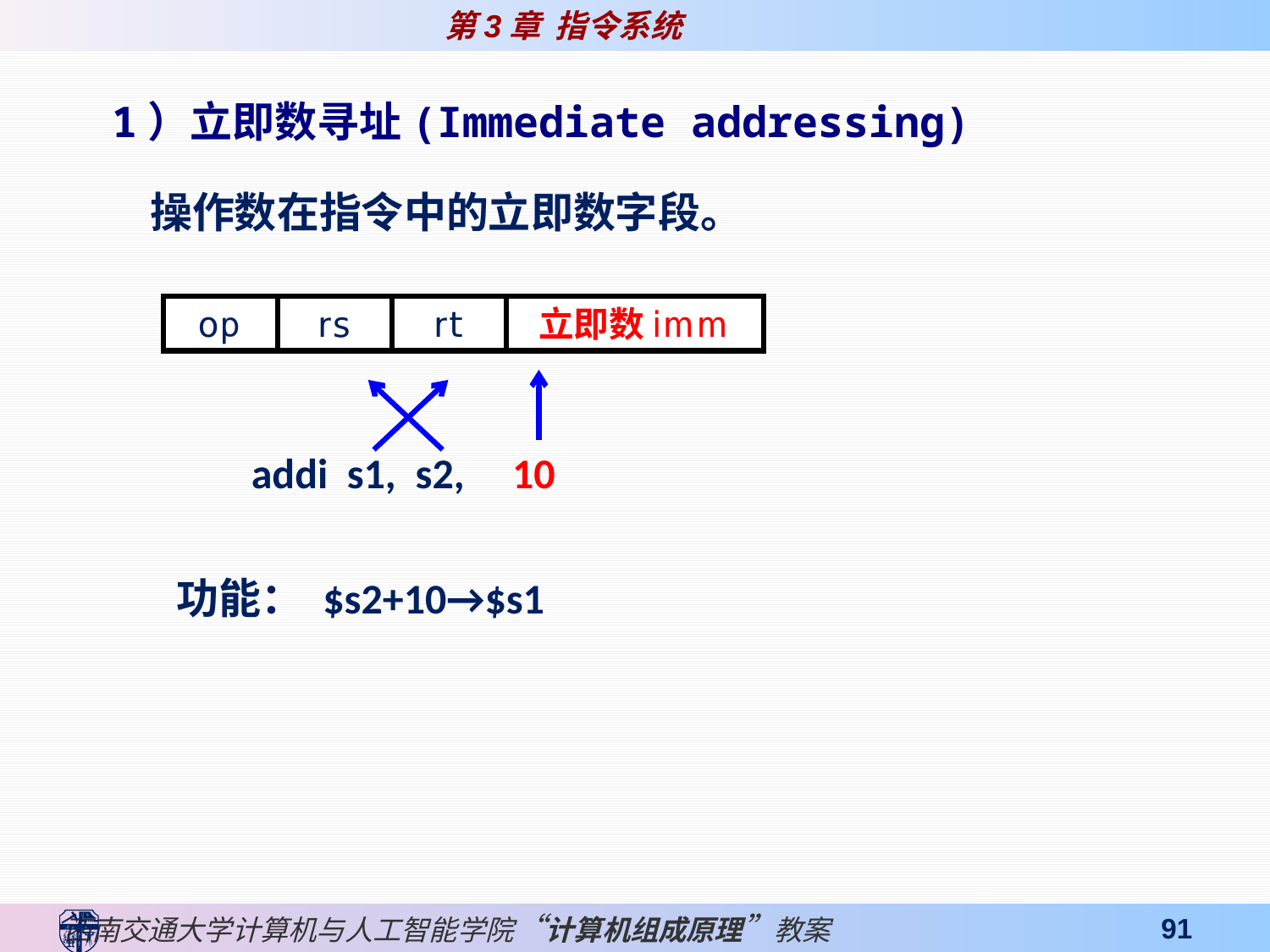

1）立即数寻址(Immediate addressing)
操作数在指令中的立即数字段。
op
rs
rt
立即数imm
addi  s1,  s2,     10
功能： $s2+10→$s1